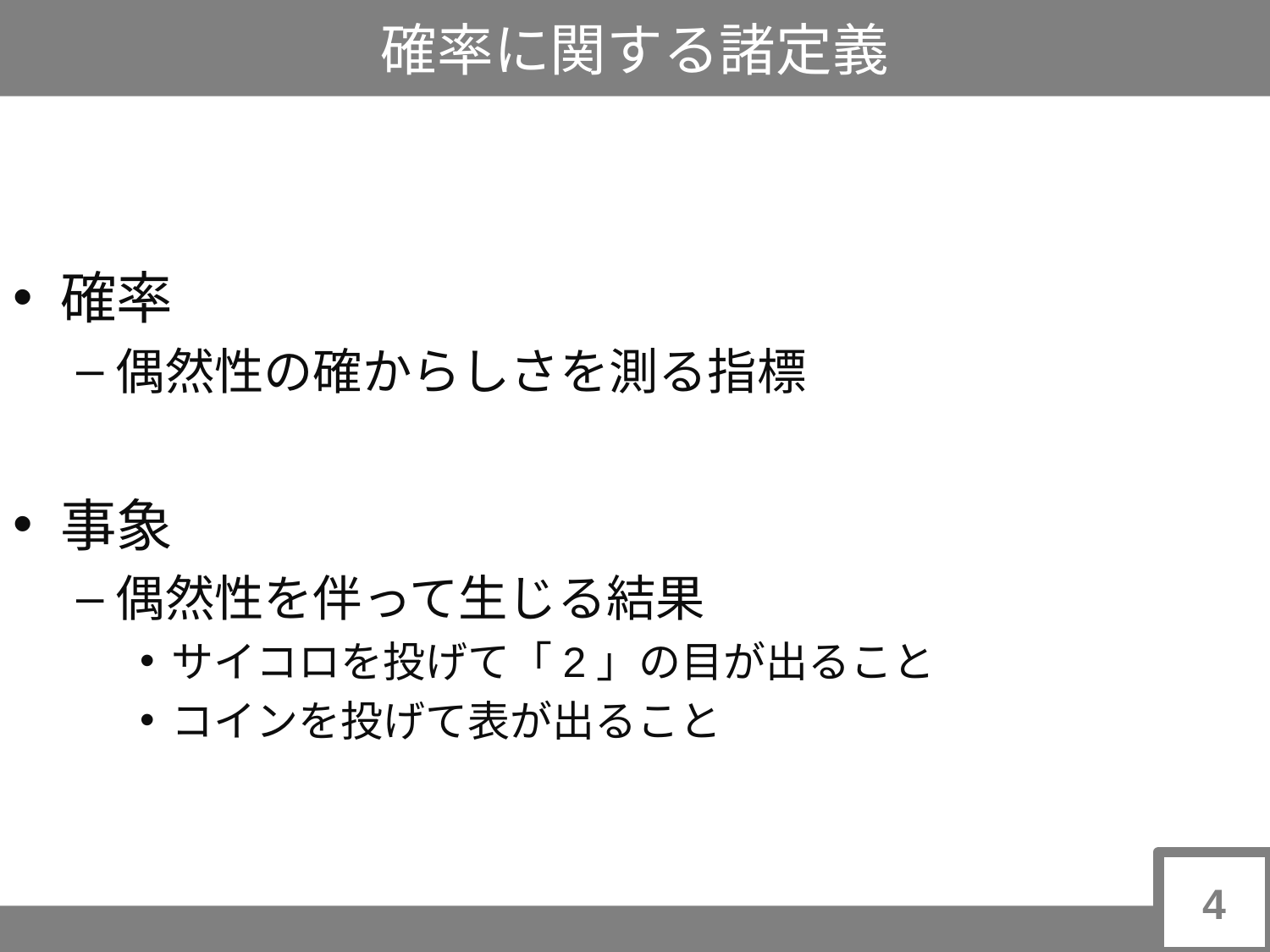

# 確率に関する諸定義
確率
偶然性の確からしさを測る指標

事象
偶然性を伴って生じる結果
サイコロを投げて「2」の目が出ること
コインを投げて表が出ること
4